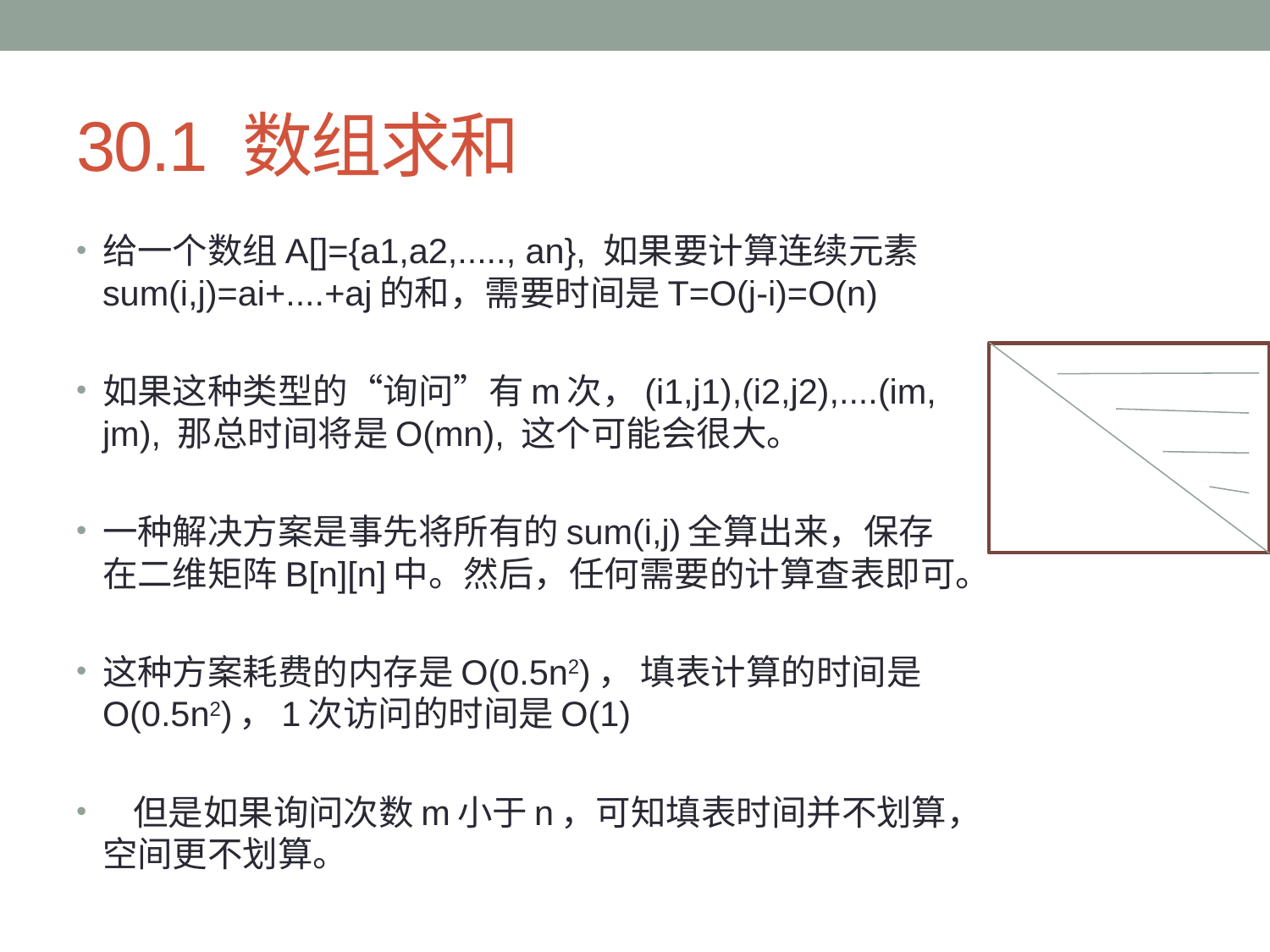

# 30.1 数组求和
给一个数组A[]={a1,a2,....., an}, 如果要计算连续元素sum(i,j)=ai+....+aj的和，需要时间是T=O(j-i)=O(n)

如果这种类型的“询问”有m次，(i1,j1),(i2,j2),....(im, jm), 那总时间将是O(mn), 这个可能会很大。

一种解决方案是事先将所有的sum(i,j)全算出来，保存在二维矩阵B[n][n]中。然后，任何需要的计算查表即可。

这种方案耗费的内存是O(0.5n2)， 填表计算的时间是O(0.5n2)，1次访问的时间是O(1)

   但是如果询问次数m小于n，可知填表时间并不划算，空间更不划算。